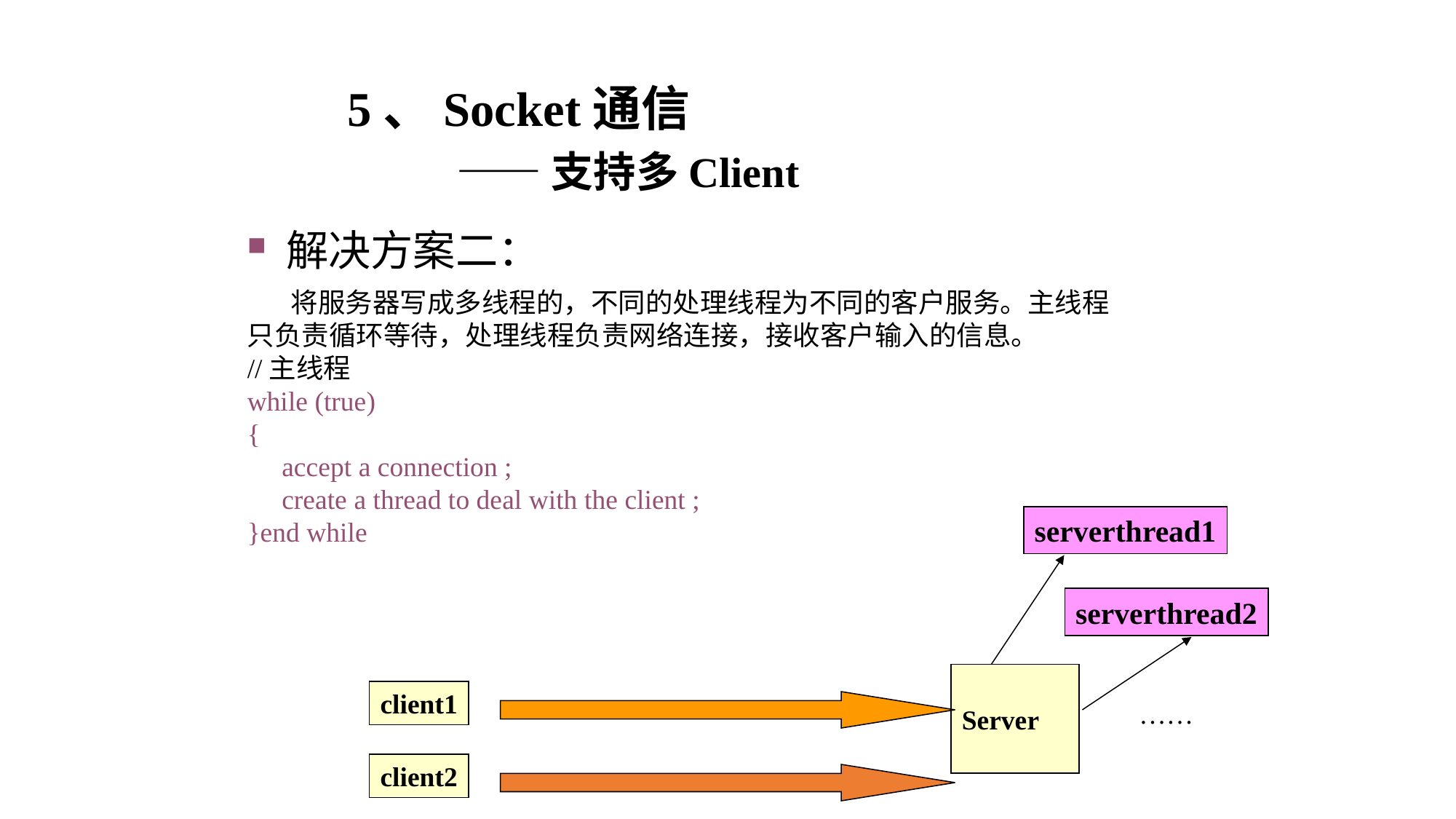

5、Socket通信
	——支持多Client
 解决方案二：

      将服务器写成多线程的，不同的处理线程为不同的客户服务。主线程只负责循环等待，处理线程负责网络连接，接收客户输入的信息。
//主线程
while (true)
{
     accept a connection ;
     create a thread to deal with the client ;
}end while
serverthread1

serverthread2

Server

client1

……
client2